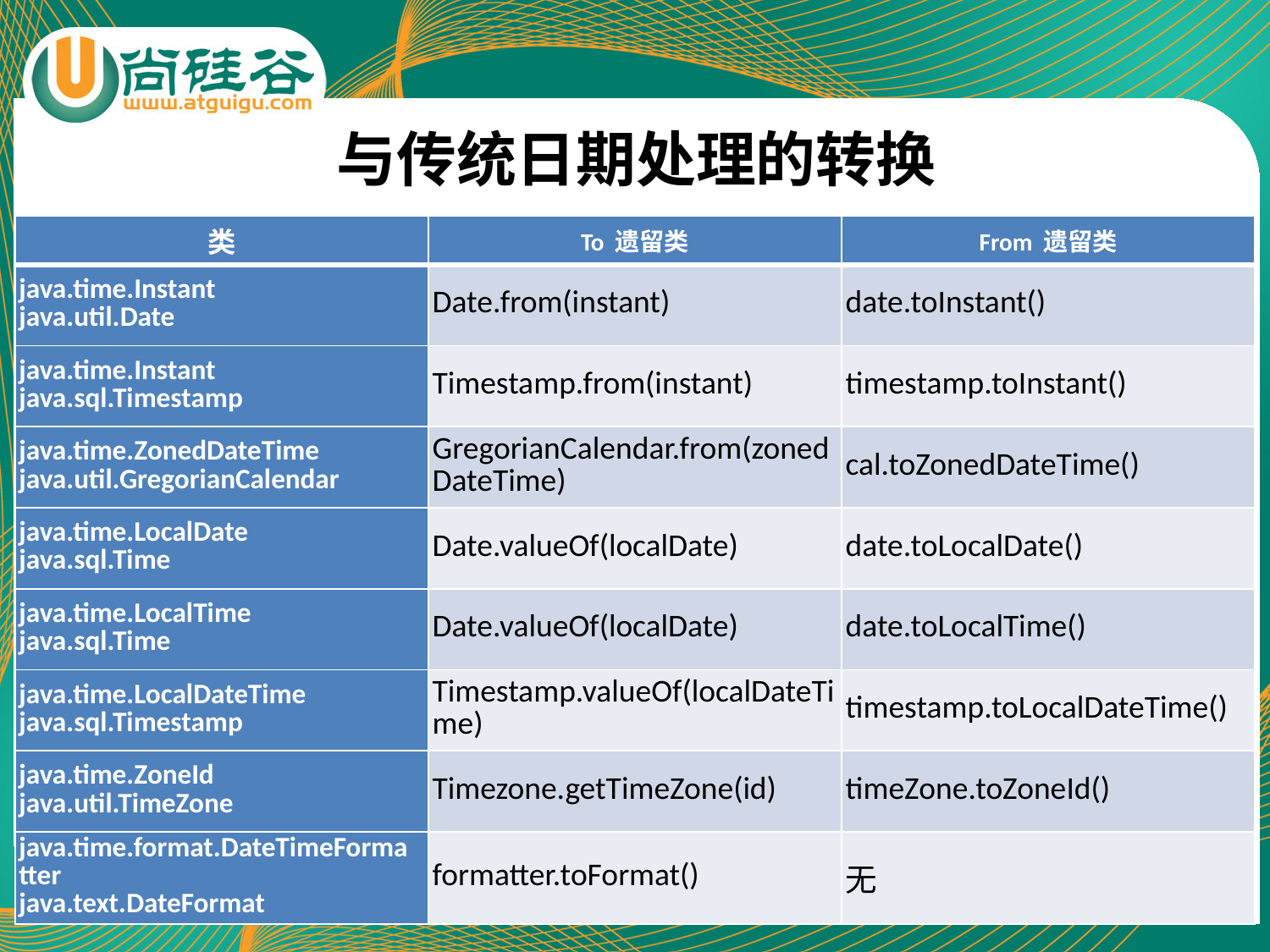

# 与传统日期处理的转换
| 类 | To 遗留类 | From 遗留类 |
| --- | --- | --- |
| java.time.Instant java.util.Date | Date.from(instant) | date.toInstant() |
| java.time.Instant java.sql.Timestamp | Timestamp.from(instant) | timestamp.toInstant() |
| java.time.ZonedDateTime java.util.GregorianCalendar | GregorianCalendar.from(zonedDateTime) | cal.toZonedDateTime() |
| java.time.LocalDate java.sql.Time | Date.valueOf(localDate) | date.toLocalDate() |
| java.time.LocalTime java.sql.Time | Date.valueOf(localDate) | date.toLocalTime() |
| java.time.LocalDateTime java.sql.Timestamp | Timestamp.valueOf(localDateTime) | timestamp.toLocalDateTime() |
| java.time.ZoneId java.util.TimeZone | Timezone.getTimeZone(id) | timeZone.toZoneId() |
| java.time.format.DateTimeFormatter java.text.DateFormat | formatter.toFormat() | 无 |